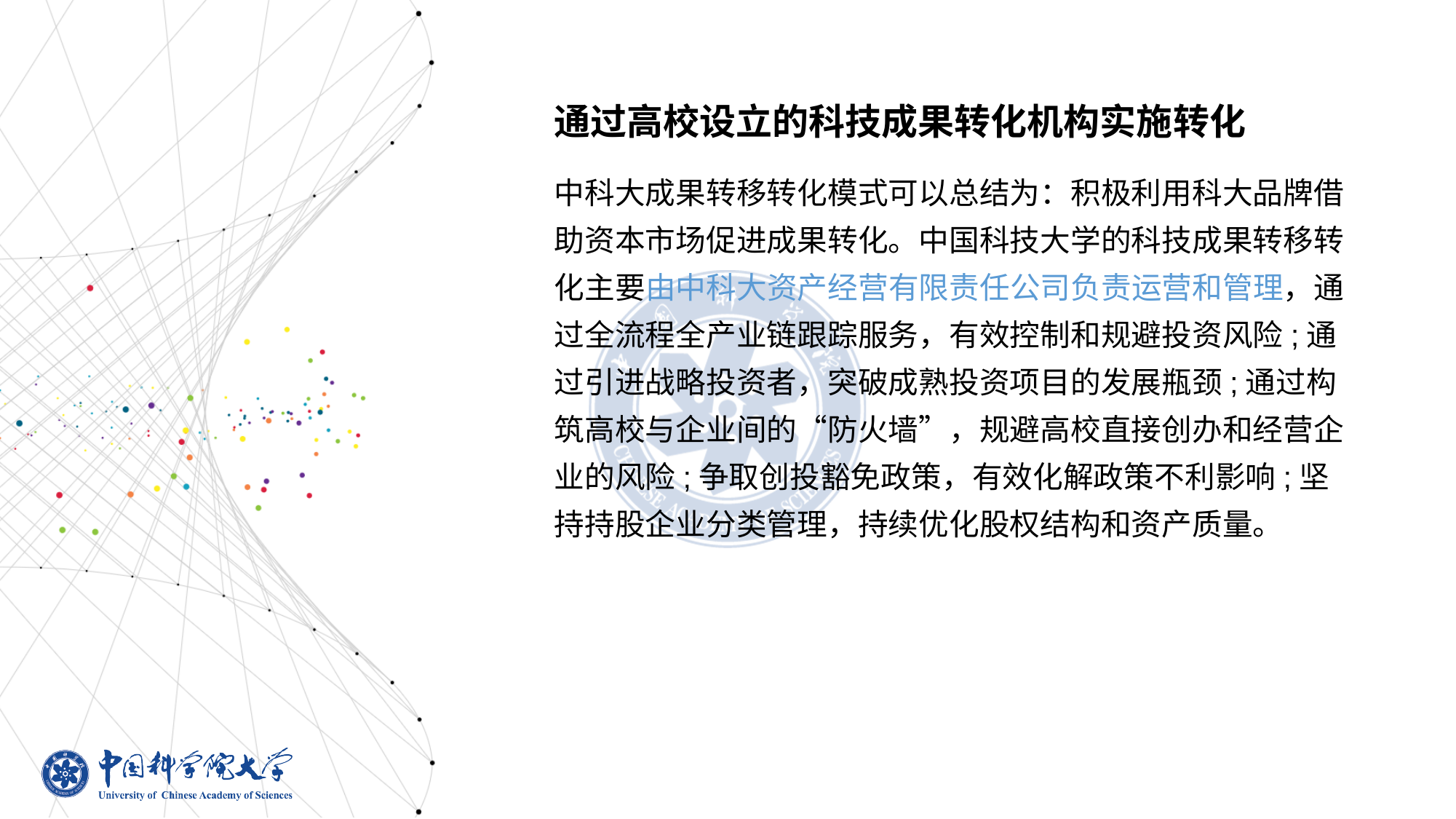

通过高校设立的科技成果转化机构实施转化
中科大成果转移转化模式可以总结为：积极利用科大品牌借助资本市场促进成果转化。中国科技大学的科技成果转移转化主要由中科大资产经营有限责任公司负责运营和管理，通过全流程全产业链跟踪服务，有效控制和规避投资风险;通过引进战略投资者，突破成熟投资项目的发展瓶颈;通过构筑高校与企业间的“防火墙”，规避高校直接创办和经营企业的风险;争取创投豁免政策，有效化解政策不利影响;坚持持股企业分类管理，持续优化股权结构和资产质量。